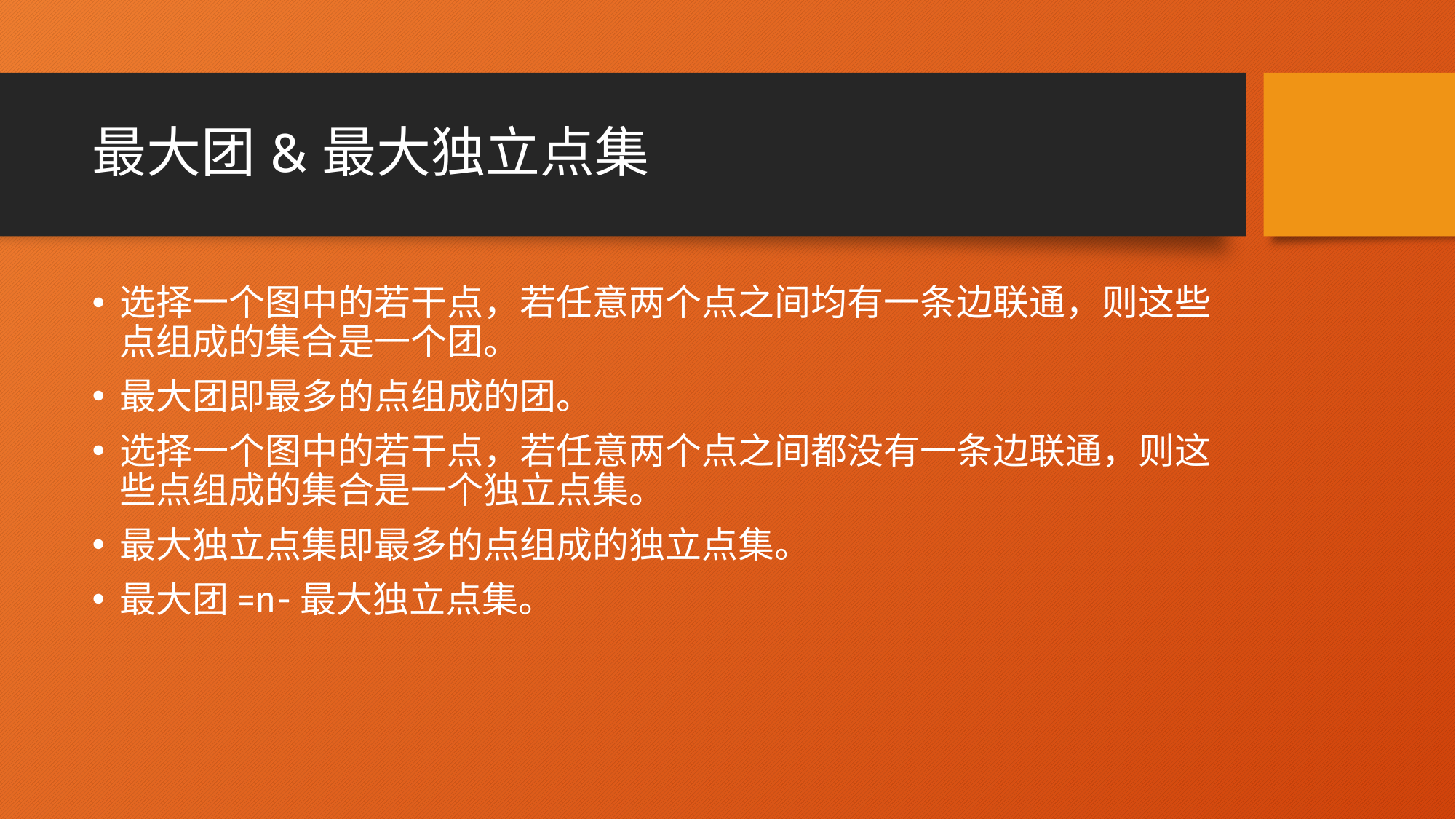

# 最大团&最大独立点集
选择一个图中的若干点，若任意两个点之间均有一条边联通，则这些点组成的集合是一个团。
最大团即最多的点组成的团。
选择一个图中的若干点，若任意两个点之间都没有一条边联通，则这些点组成的集合是一个独立点集。
最大独立点集即最多的点组成的独立点集。
最大团=n-最大独立点集。